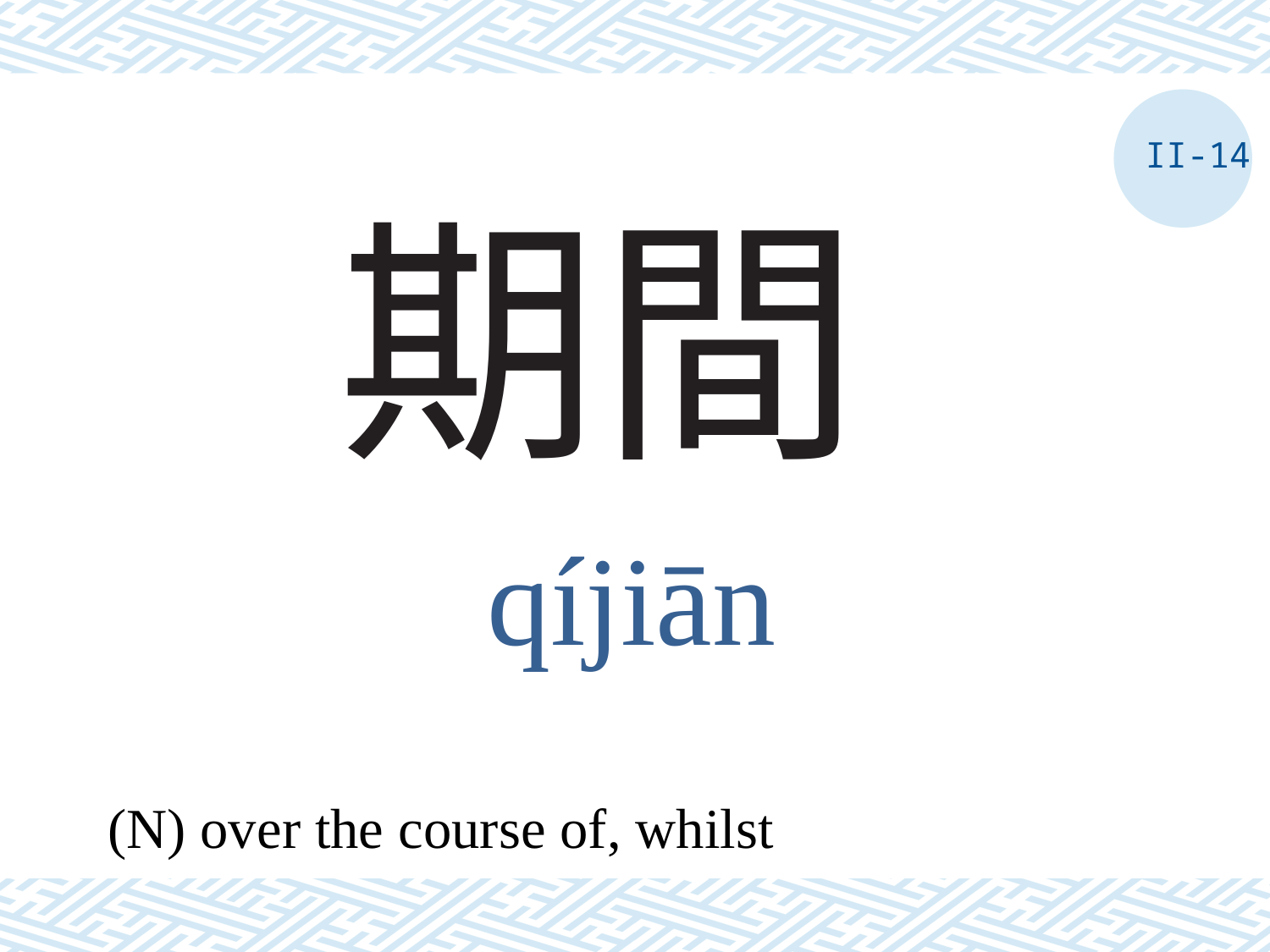

II-14

# 期間
qíjiān
(N) over the course of, whilst